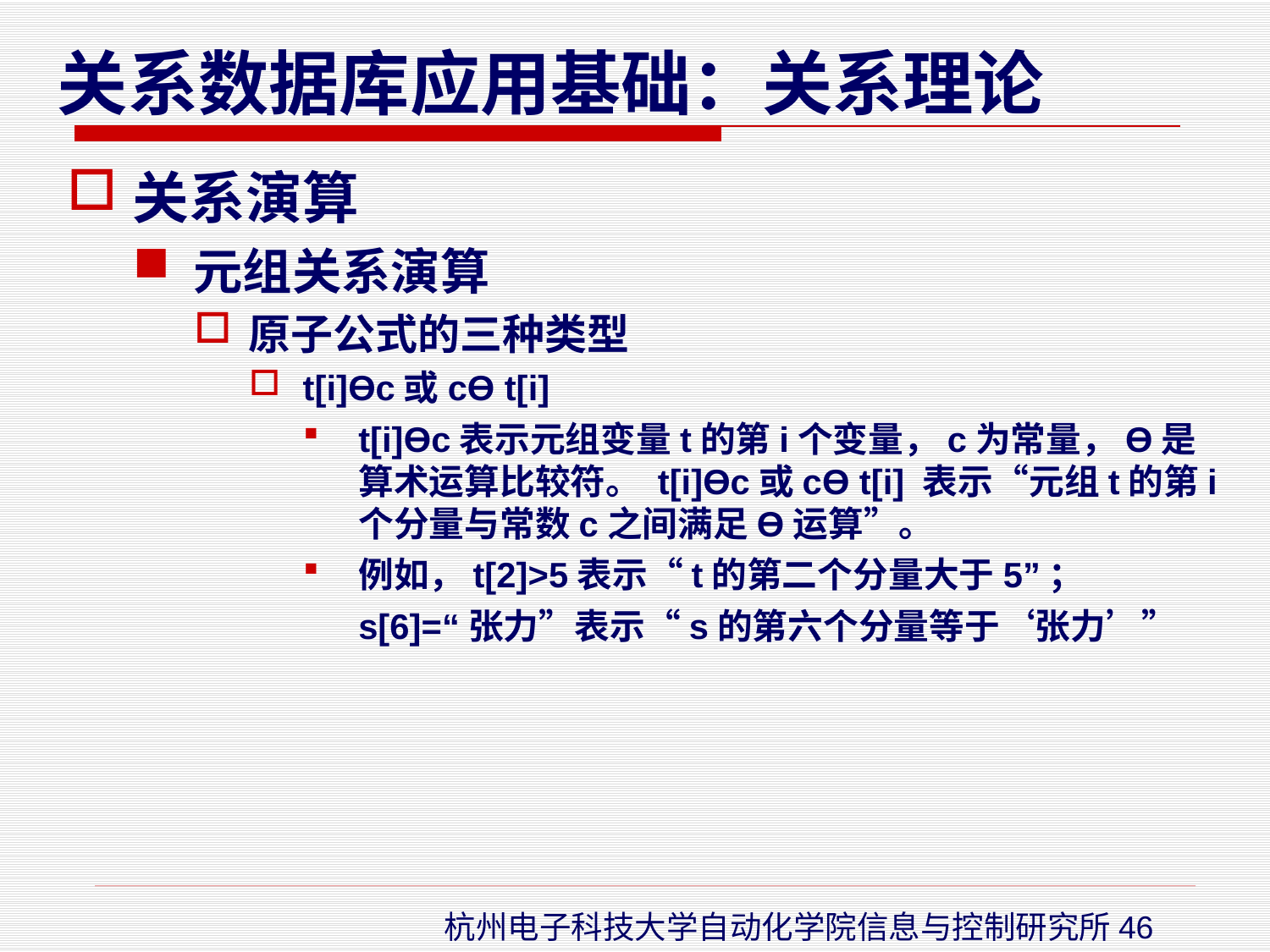

关系演算
元组关系演算
原子公式的三种类型
t[i]Өc或cӨ t[i]
t[i]Өc表示元组变量t的第i个变量，c为常量，Ө是算术运算比较符。 t[i]Өc或cӨ t[i] 表示“元组t的第i个分量与常数c之间满足Ө运算”。
例如，t[2]>5表示“t的第二个分量大于5”；
	s[6]=“张力”表示“s的第六个分量等于‘张力’”